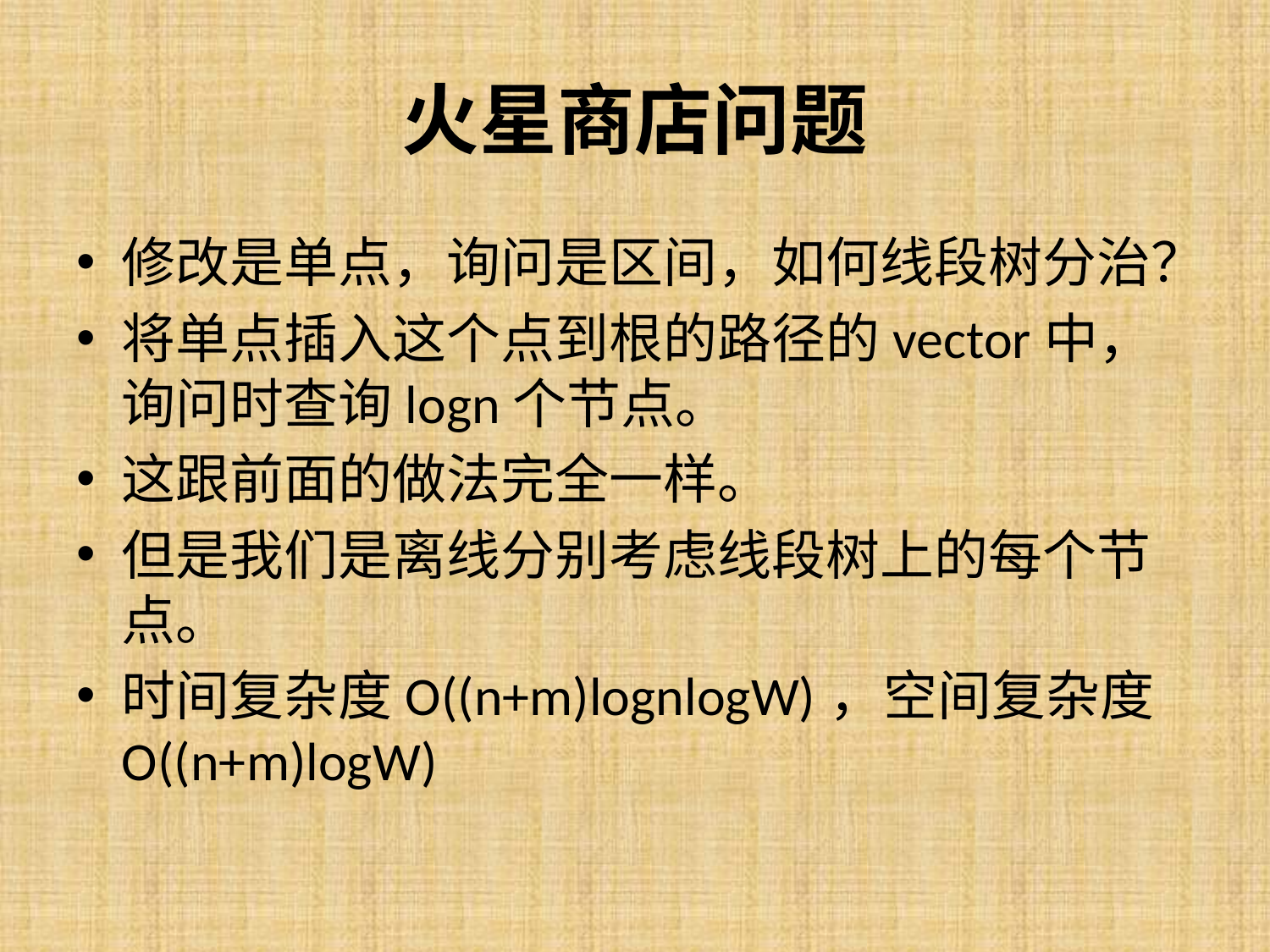

# 火星商店问题
修改是单点，询问是区间，如何线段树分治？
将单点插入这个点到根的路径的vector中，询问时查询logn个节点。
这跟前面的做法完全一样。
但是我们是离线分别考虑线段树上的每个节点。
时间复杂度O((n+m)lognlogW)，空间复杂度O((n+m)logW)